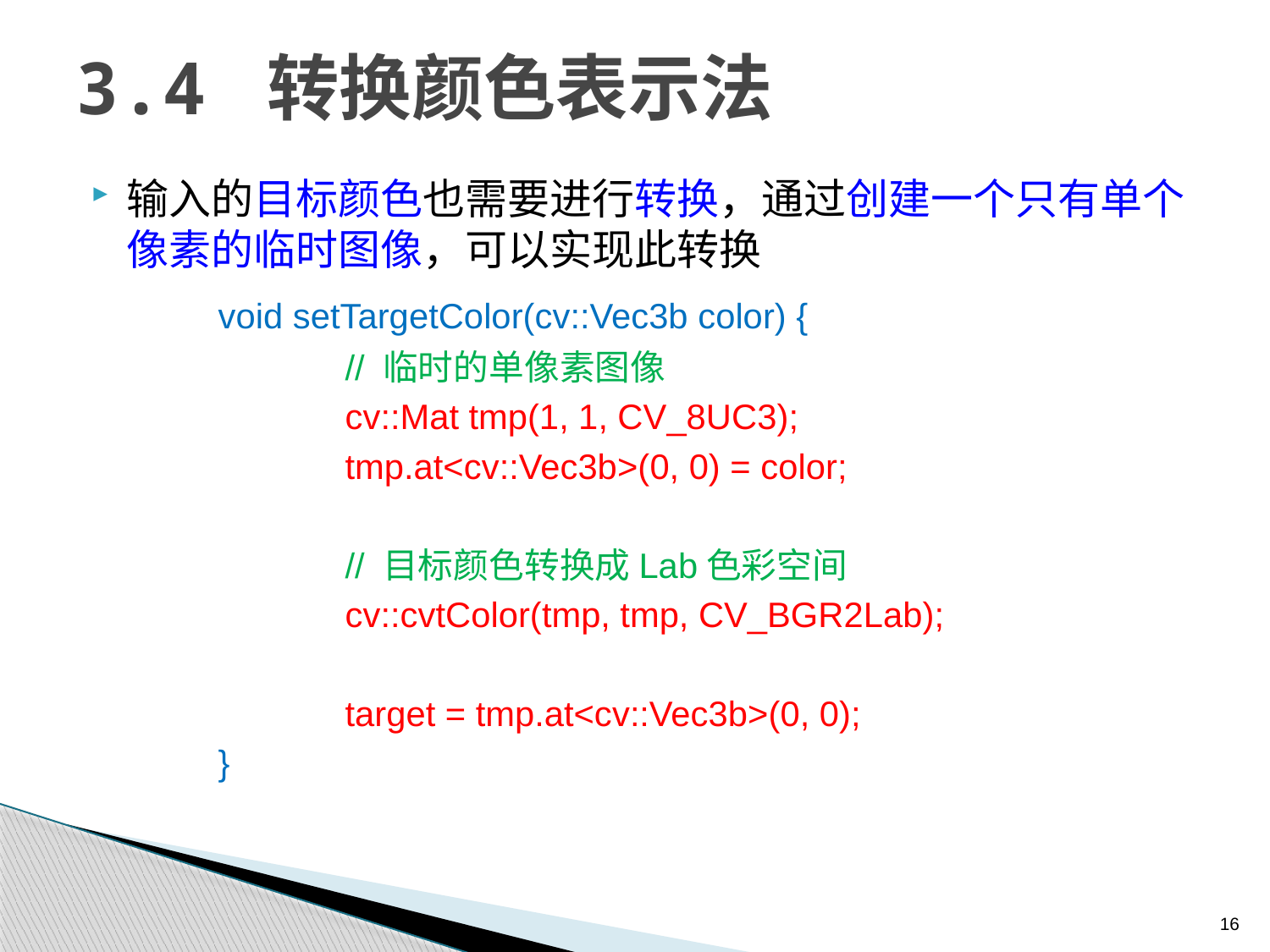

# 3.4 转换颜色表示法
输入的目标颜色也需要进行转换，通过创建一个只有单个像素的临时图像，可以实现此转换
	void setTargetColor(cv::Vec3b color) {
		// 临时的单像素图像
		cv::Mat tmp(1, 1, CV_8UC3);
		tmp.at<cv::Vec3b>(0, 0) = color;

		// 目标颜色转换成Lab色彩空间
		cv::cvtColor(tmp, tmp, CV_BGR2Lab);

		target = tmp.at<cv::Vec3b>(0, 0);
	}
16